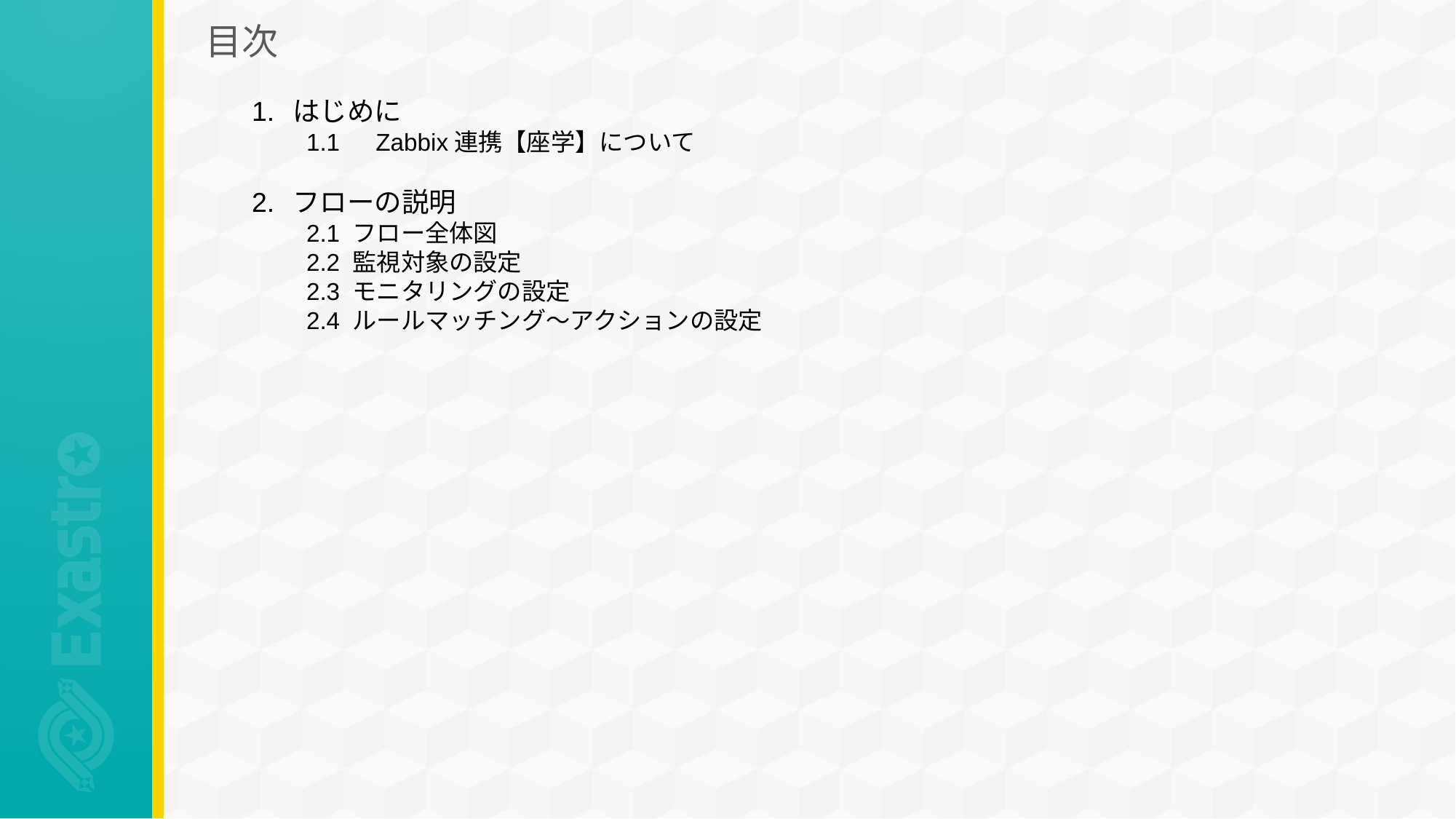

# 目次

はじめに
1.1　Zabbix連携【座学】について

フローの説明
2.1 フロー全体図
2.2 監視対象の設定
2.3 モニタリングの設定
2.4 ルールマッチング～アクションの設定